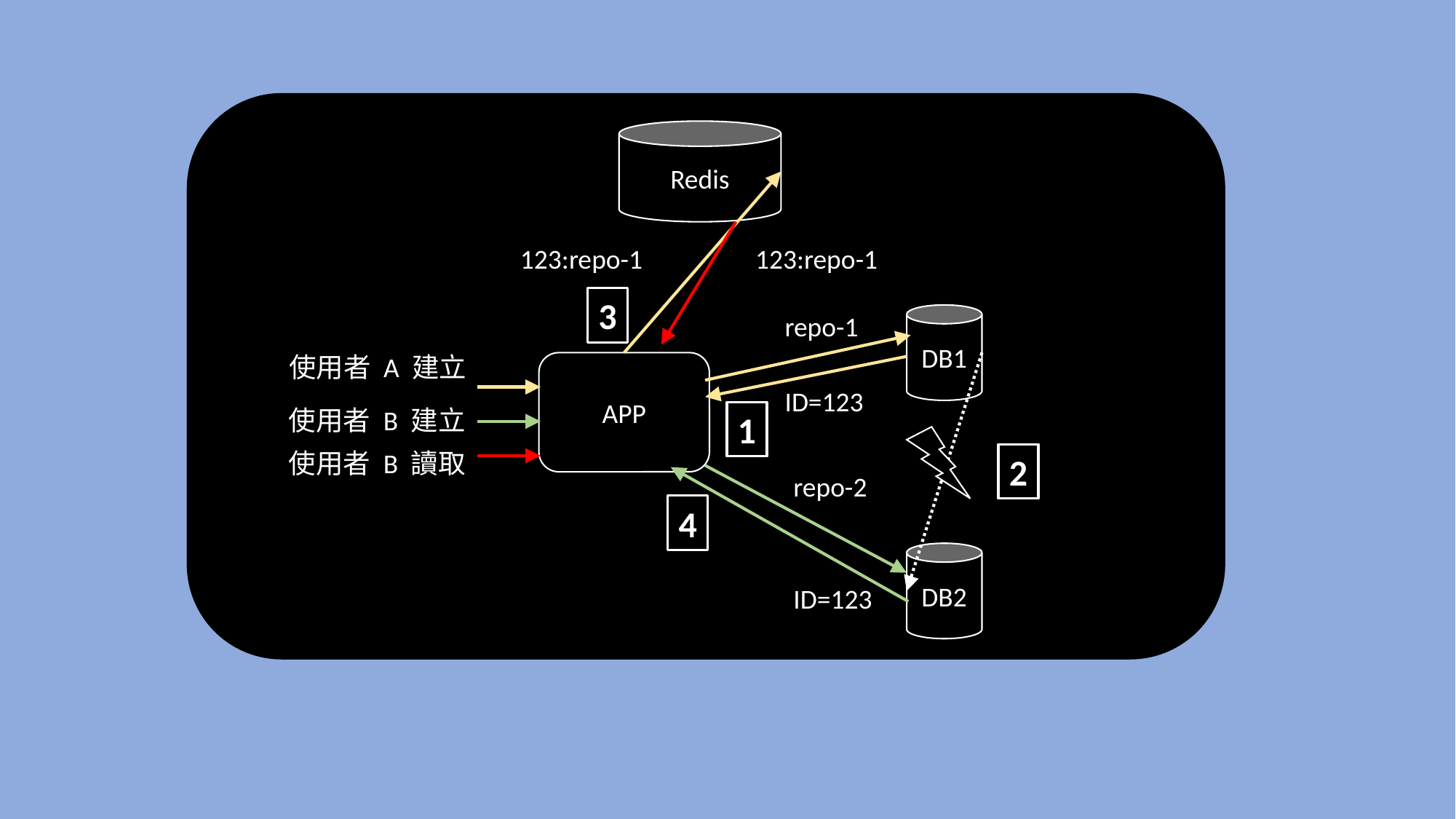

Redis
123:repo-1
123:repo-1
3
repo-1
DB1
使用者 A 建立
APP
ID=123
使用者 B 建立
1

使用者 B 讀取
2
repo-2
4
DB2
ID=123